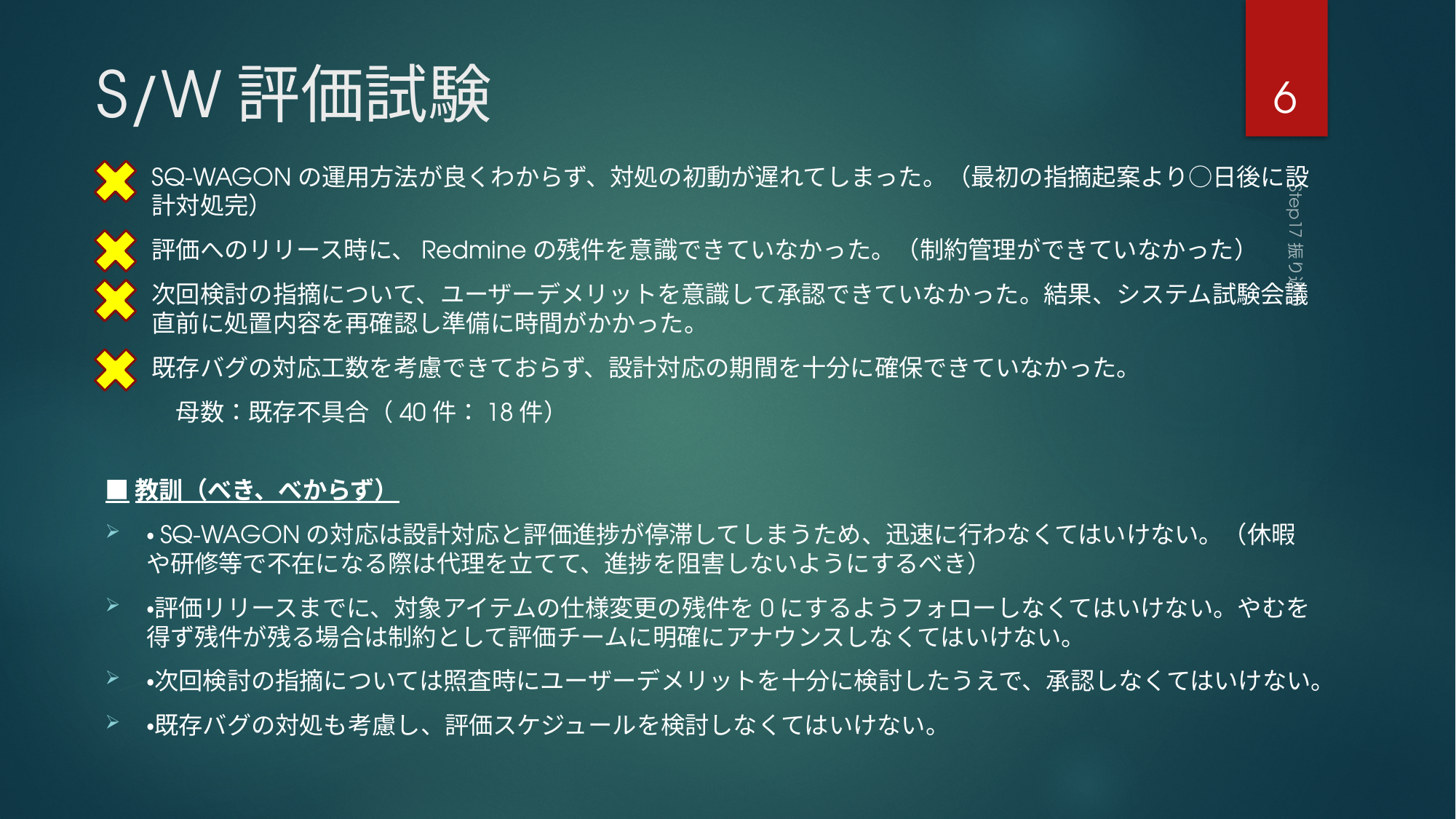

6
# S/W評価試験

SQ-WAGONの運用方法が良くわからず、対処の初動が遅れてしまった。（最初の指摘起案より○日後に設計対処完）
評価へのリリース時に、Redmineの残件を意識できていなかった。（制約管理ができていなかった）
次回検討の指摘について、ユーザーデメリットを意識して承認できていなかった。結果、システム試験会議直前に処置内容を再確認し準備に時間がかかった。
既存バグの対応工数を考慮できておらず、設計対応の期間を十分に確保できていなかった。
　母数：既存不具合（40件：18件）

Step17振り返り
■教訓（べき、べからず）
・SQ-WAGONの対応は設計対応と評価進捗が停滞してしまうため、迅速に行わなくてはいけない。（休暇や研修等で不在になる際は代理を立てて、進捗を阻害しないようにするべき）
・評価リリースまでに、対象アイテムの仕様変更の残件を0にするようフォローしなくてはいけない。やむを得ず残件が残る場合は制約として評価チームに明確にアナウンスしなくてはいけない。
・次回検討の指摘については照査時にユーザーデメリットを十分に検討したうえで、承認しなくてはいけない。
・既存バグの対処も考慮し、評価スケジュールを検討しなくてはいけない。